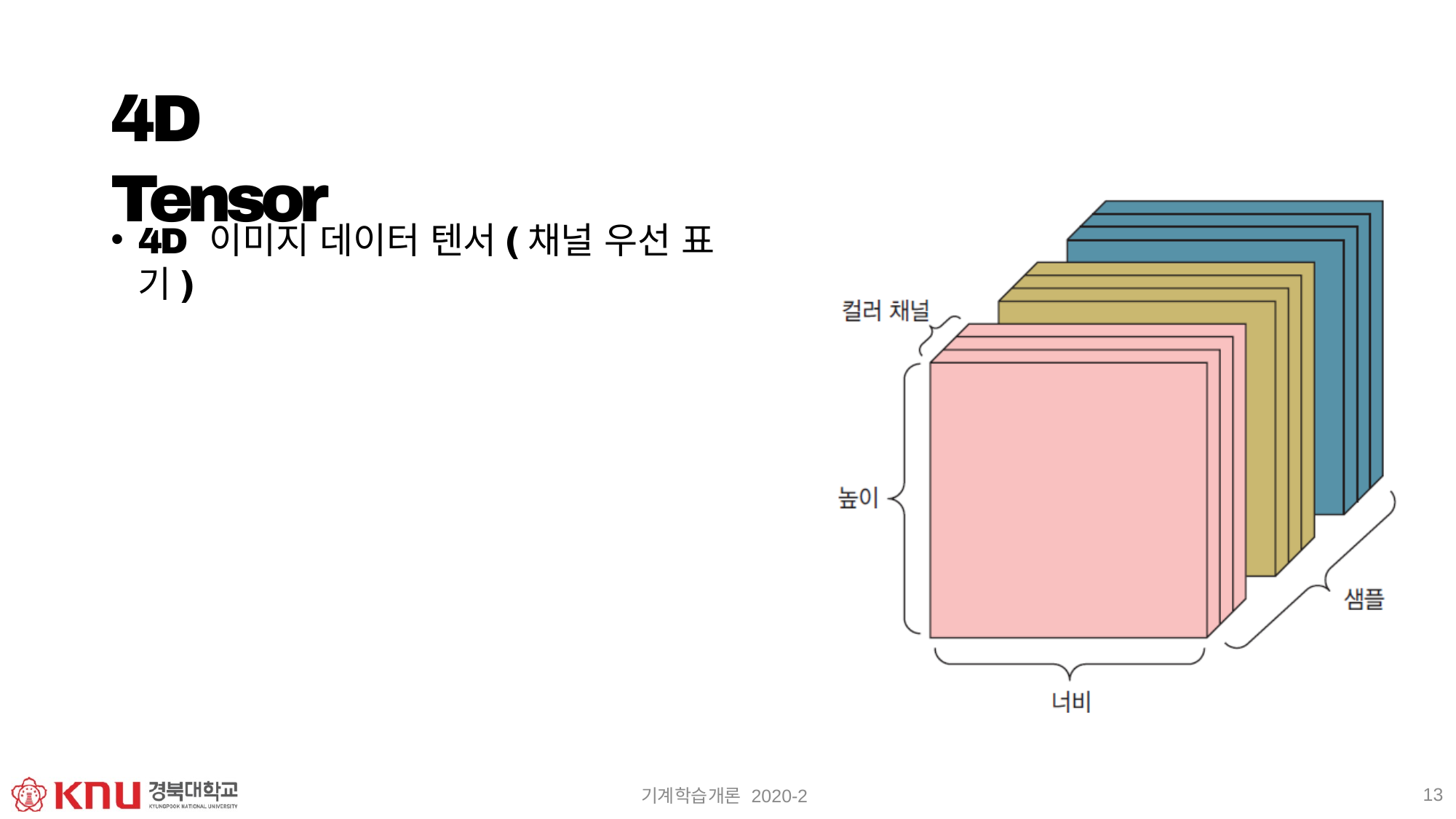

# 4D Tensor

4D 이미지 데이터 텐서(채널 우선 표기)
13
기계학습개론 2020-2